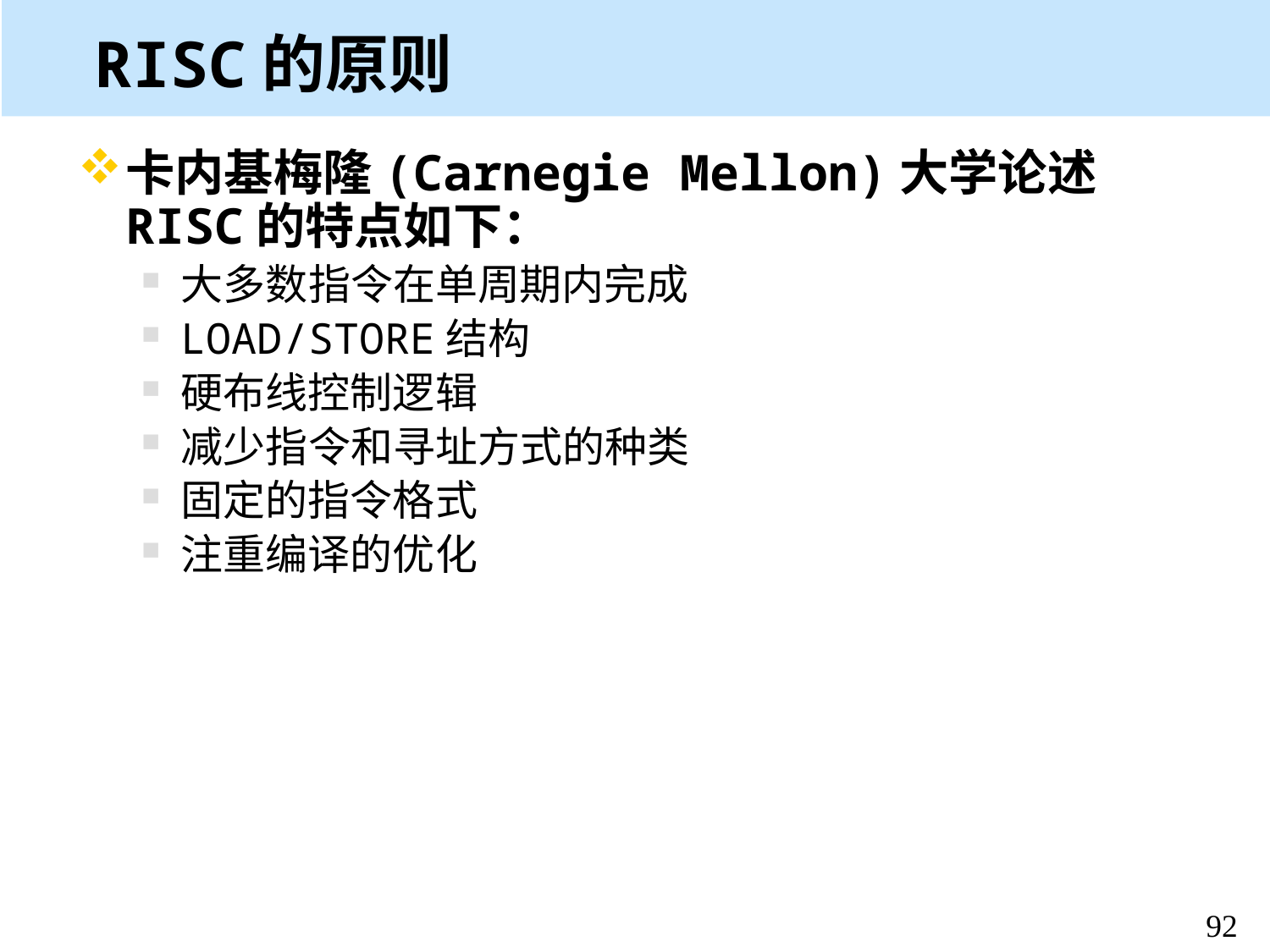

# RISC的原则
卡内基梅隆(Carnegie Mellon)大学论述RISC的特点如下：
大多数指令在单周期内完成
LOAD/STORE结构
硬布线控制逻辑
减少指令和寻址方式的种类
固定的指令格式
注重编译的优化